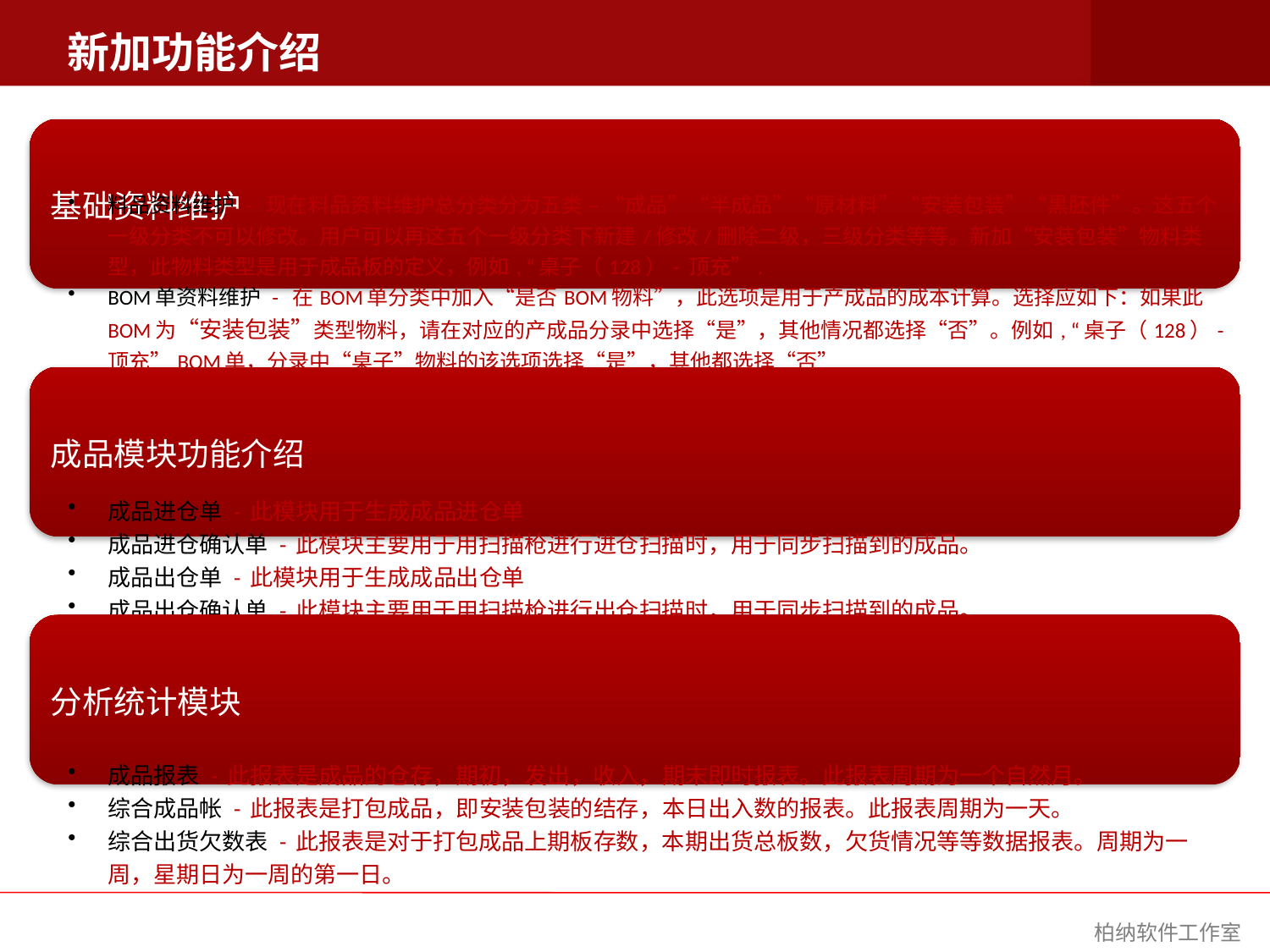

# 新加功能介绍
基础资料维护
BOM单资料维护 -  在BOM单分类中加入“是否BOM物料”，此选项是用于产成品的成本计算。选择应如下：如果此BOM为“安装包装”类型物料，请在对应的产成品分录中选择“是”，其他情况都选择“否”。例如, “桌子（128）- 顶充”BOM单，分录中“桌子”物料的该选项选择“是”，其他都选择“否”
地区表维护 -  此表主要用于对地区代码的维护，此地区主要用于“出货通知单”中的目的地。
产品资料维护 -此维护表用于宜家编码与富桥仓库物料编码的对照维护表。例如“桌子 – 普通”对应宜家编码是“40222984”，“桌子 – 亚中”对应宜家编码是“40222985”。
成品模块功能介绍
成品进仓单 - 此模块用于生成成品进仓单
成品进仓确认单 - 此模块主要用于用扫描枪进行进仓扫描时，用于同步扫描到的成品。
成品出仓单 - 此模块用于生成成品出仓单
成品出仓确认单 - 此模块主要用于用扫描枪进行出仓扫描时，用于同步扫描到的成品。
出货通知单 - 此模块主要用于生成出货通知单
分析统计模块
成品报表 - 此报表是成品的仓存，期初，发出，收入，期末即时报表。此报表周期为一个自然月。
综合成品帐 - 此报表是打包成品，即安装包装的结存，本日出入数的报表。此报表周期为一天。
综合出货欠数表 - 此报表是对于打包成品上期板存数，本期出货总板数，欠货情况等等数据报表。周期为一周，星期日为一周的第一日。
柏纳软件工作室